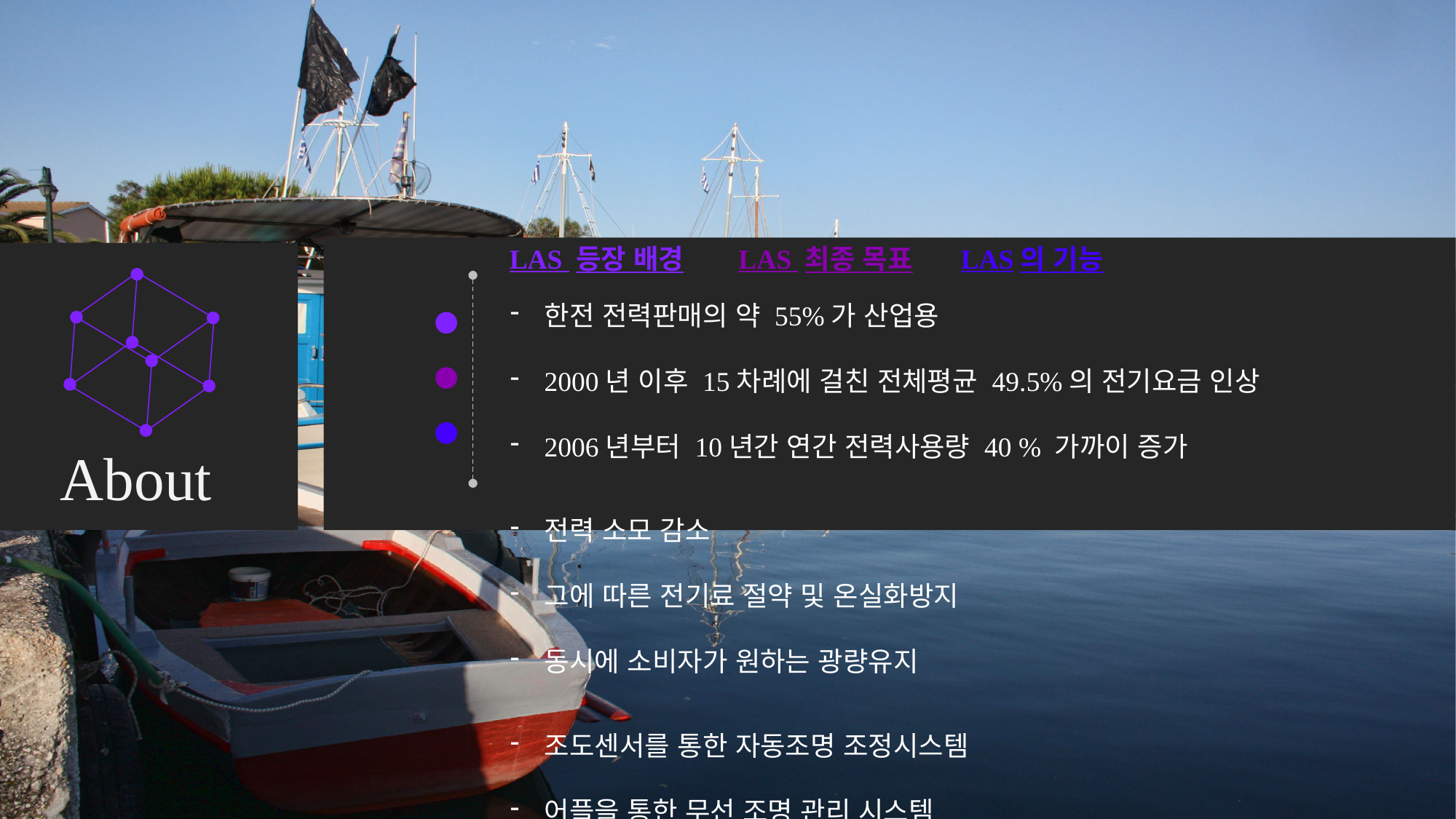

LAS 등장 배경
LAS 최종 목표
LAS의 기능

한전 전력판매의 약 55%가 산업용

2000년 이후 15차례에 걸친 전체평균 49.5%의 전기요금 인상

2006년부터 10년간 연간 전력사용량 40 % 가까이 증가

About
전력 소모 감소

그에 따른 전기료 절약 및 온실화방지

동시에 소비자가 원하는 광량유지
조도센서를 통한 자동조명 조정시스템

어플을 통한 무선 조명 관리 시스템

건물안의 온습도(상태)를 확인할 수 있는 시스템